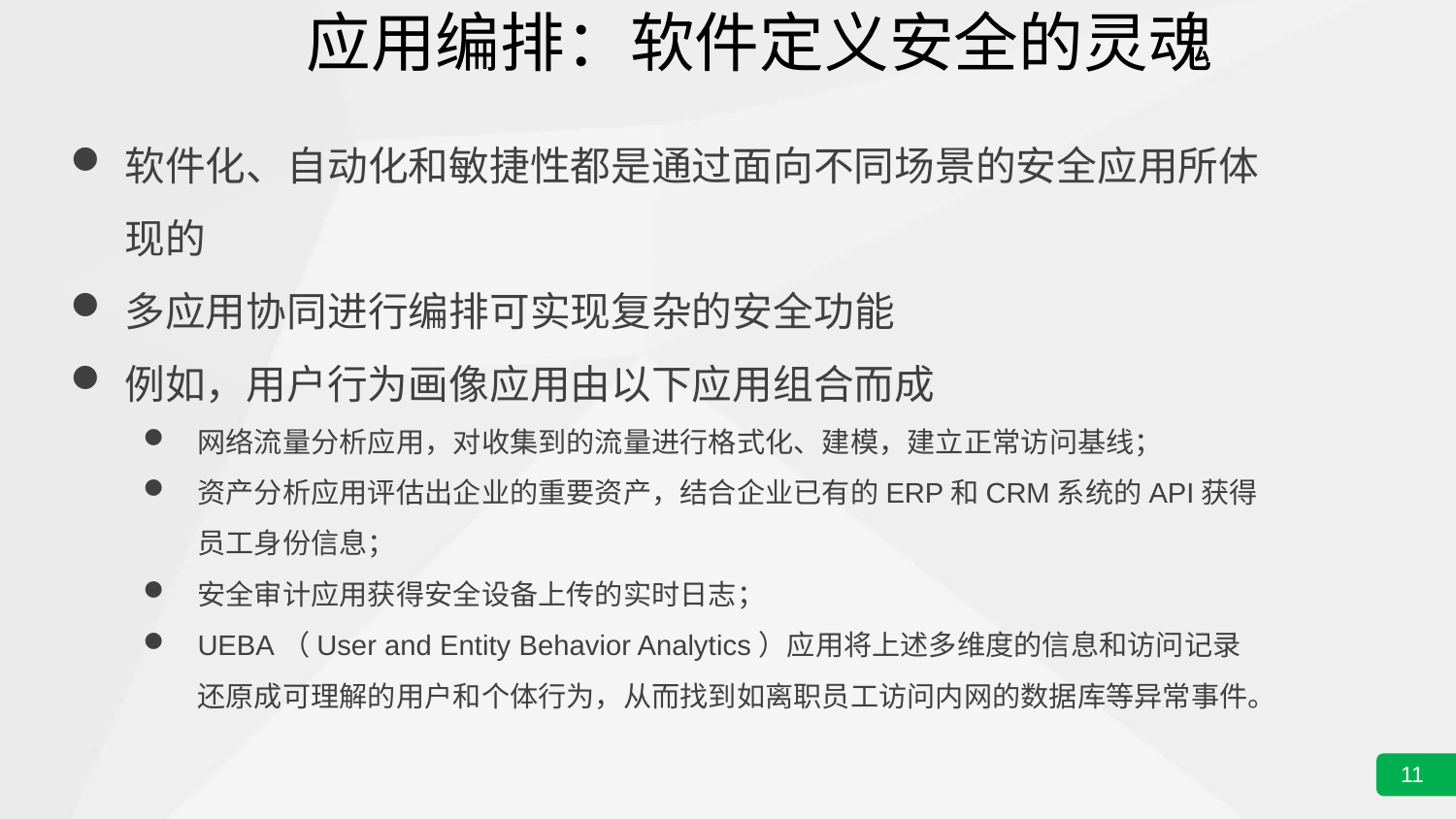

# 应用编排：软件定义安全的灵魂
软件化、自动化和敏捷性都是通过面向不同场景的安全应用所体现的
多应用协同进行编排可实现复杂的安全功能
例如，用户行为画像应用由以下应用组合而成
网络流量分析应用，对收集到的流量进行格式化、建模，建立正常访问基线；
资产分析应用评估出企业的重要资产，结合企业已有的ERP和CRM系统的API获得员工身份信息；
安全审计应用获得安全设备上传的实时日志；
UEBA（User and Entity Behavior Analytics）应用将上述多维度的信息和访问记录还原成可理解的用户和个体行为，从而找到如离职员工访问内网的数据库等异常事件。